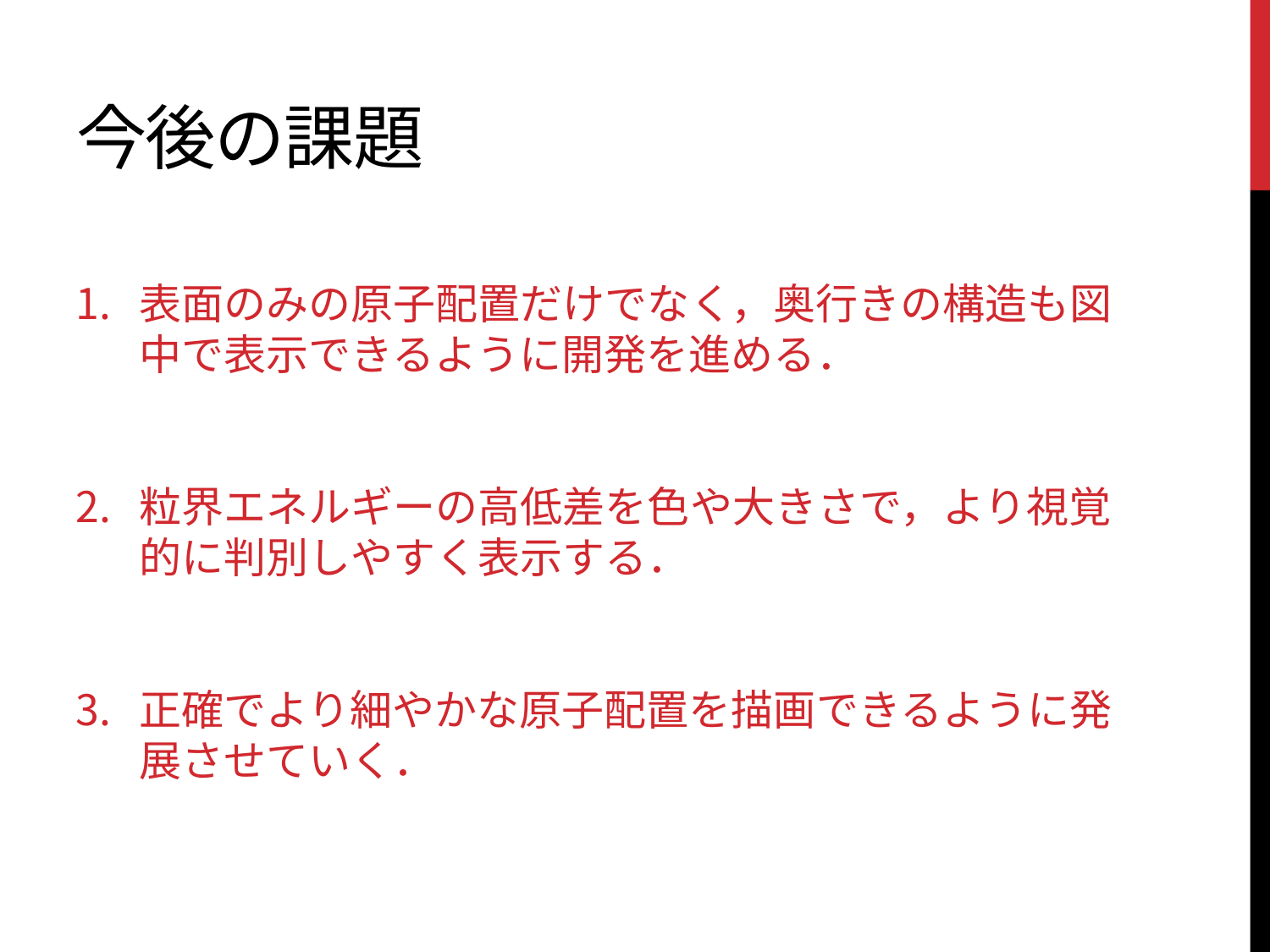

# 今後の課題

表面のみの原子配置だけでなく，奥行きの構造も図中で表示できるように開発を進める．

粒界エネルギーの高低差を色や大きさで，より視覚的に判別しやすく表示する．

正確でより細やかな原子配置を描画できるように発展させていく．